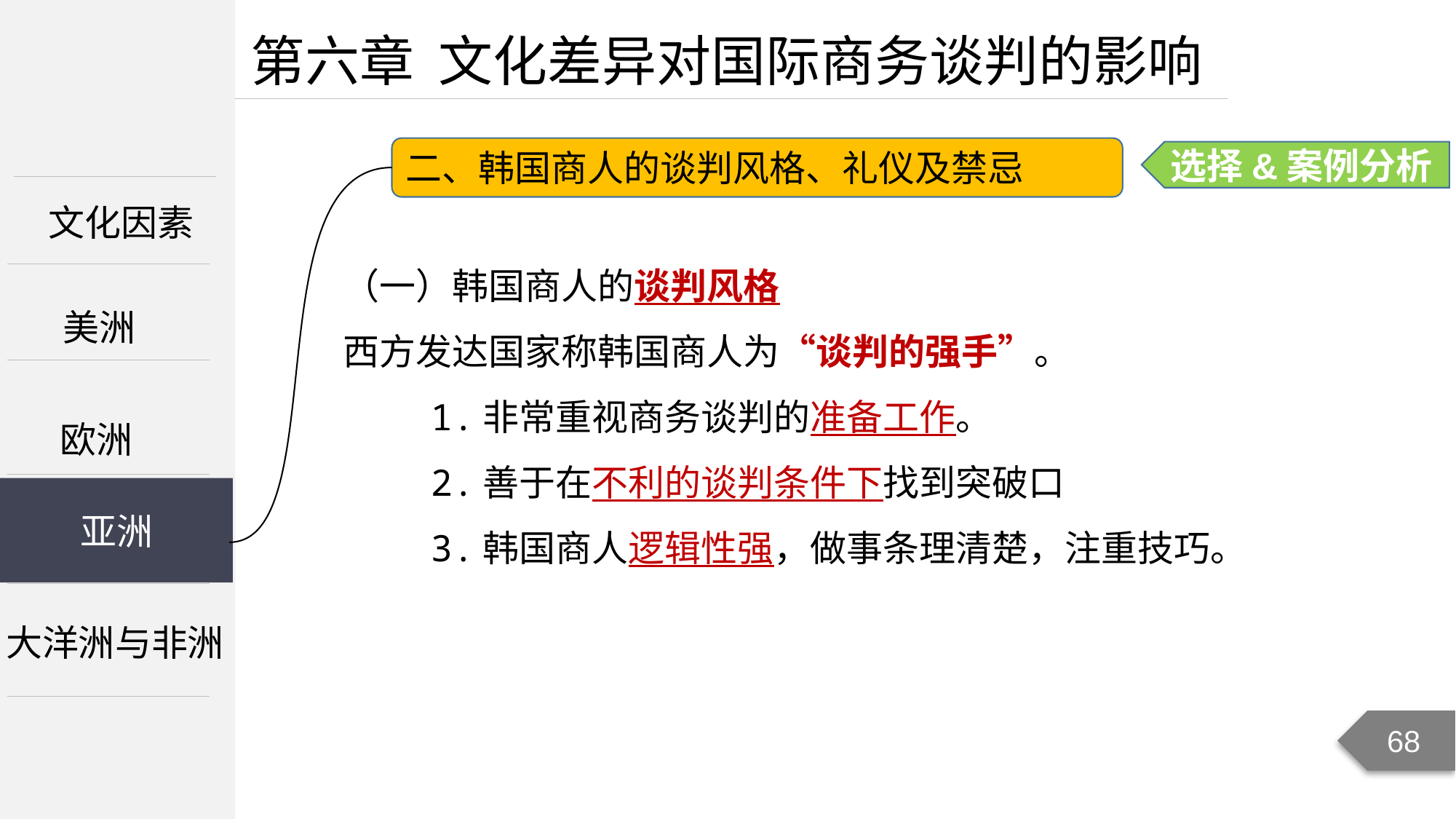

第六章  文化差异对国际商务谈判的影响
二、韩国商人的谈判风格、礼仪及禁忌
选择&案例分析
文化因素
（一）韩国商人的谈判风格
西方发达国家称韩国商人为“谈判的强手”。
    1.非常重视商务谈判的准备工作。
    2.善于在不利的谈判条件下找到突破口
    3.韩国商人逻辑性强，做事条理清楚，注重技巧。
美洲
欧洲
亚洲
亚洲
大洋洲与非洲
68